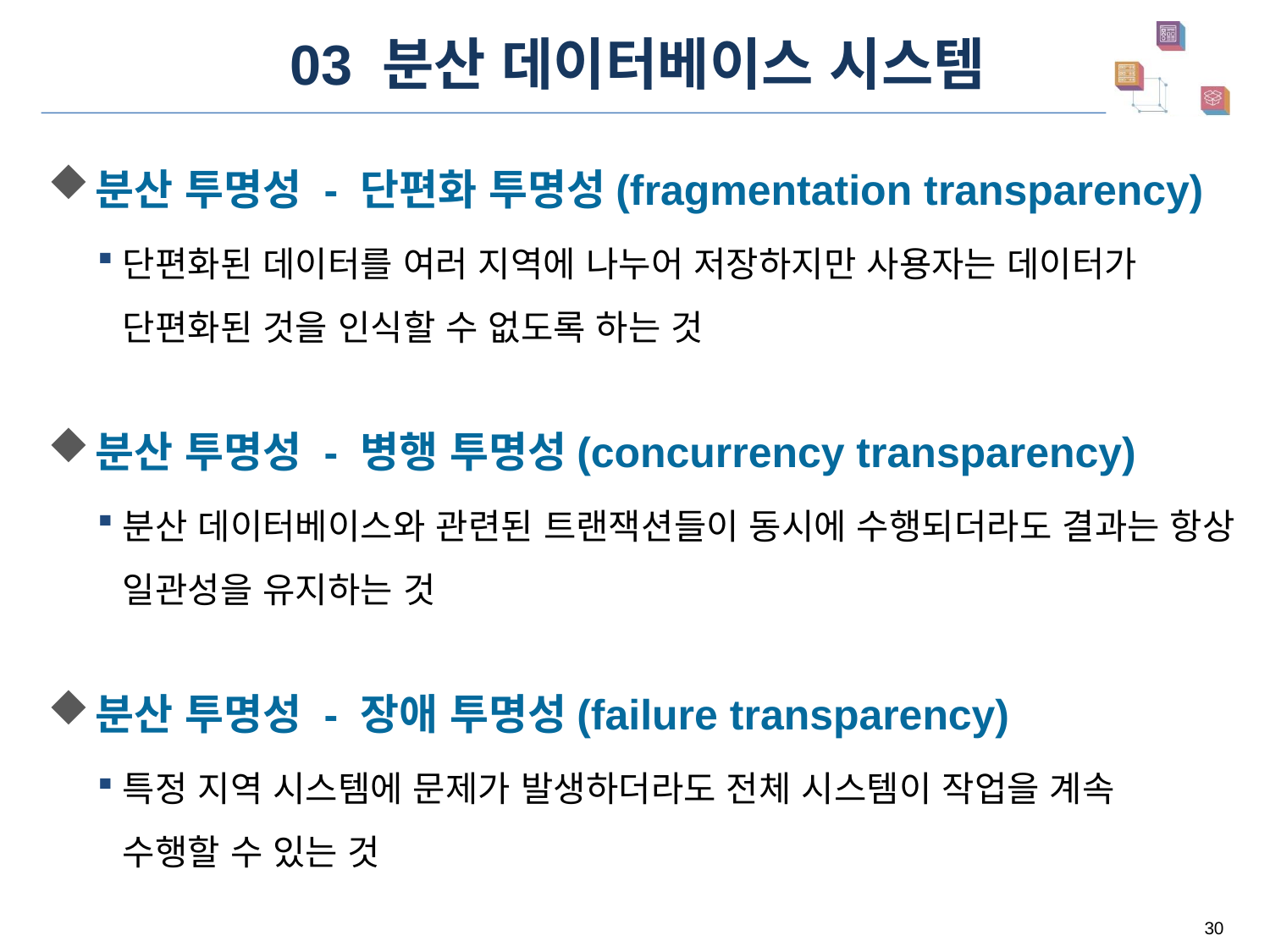

# 03 분산 데이터베이스 시스템
분산 투명성 - 단편화 투명성(fragmentation transparency)
단편화된 데이터를 여러 지역에 나누어 저장하지만 사용자는 데이터가 단편화된 것을 인식할 수 없도록 하는 것

분산 투명성 - 병행 투명성(concurrency transparency)
분산 데이터베이스와 관련된 트랜잭션들이 동시에 수행되더라도 결과는 항상 일관성을 유지하는 것

분산 투명성 - 장애 투명성(failure transparency)
특정 지역 시스템에 문제가 발생하더라도 전체 시스템이 작업을 계속
수행할 수 있는 것